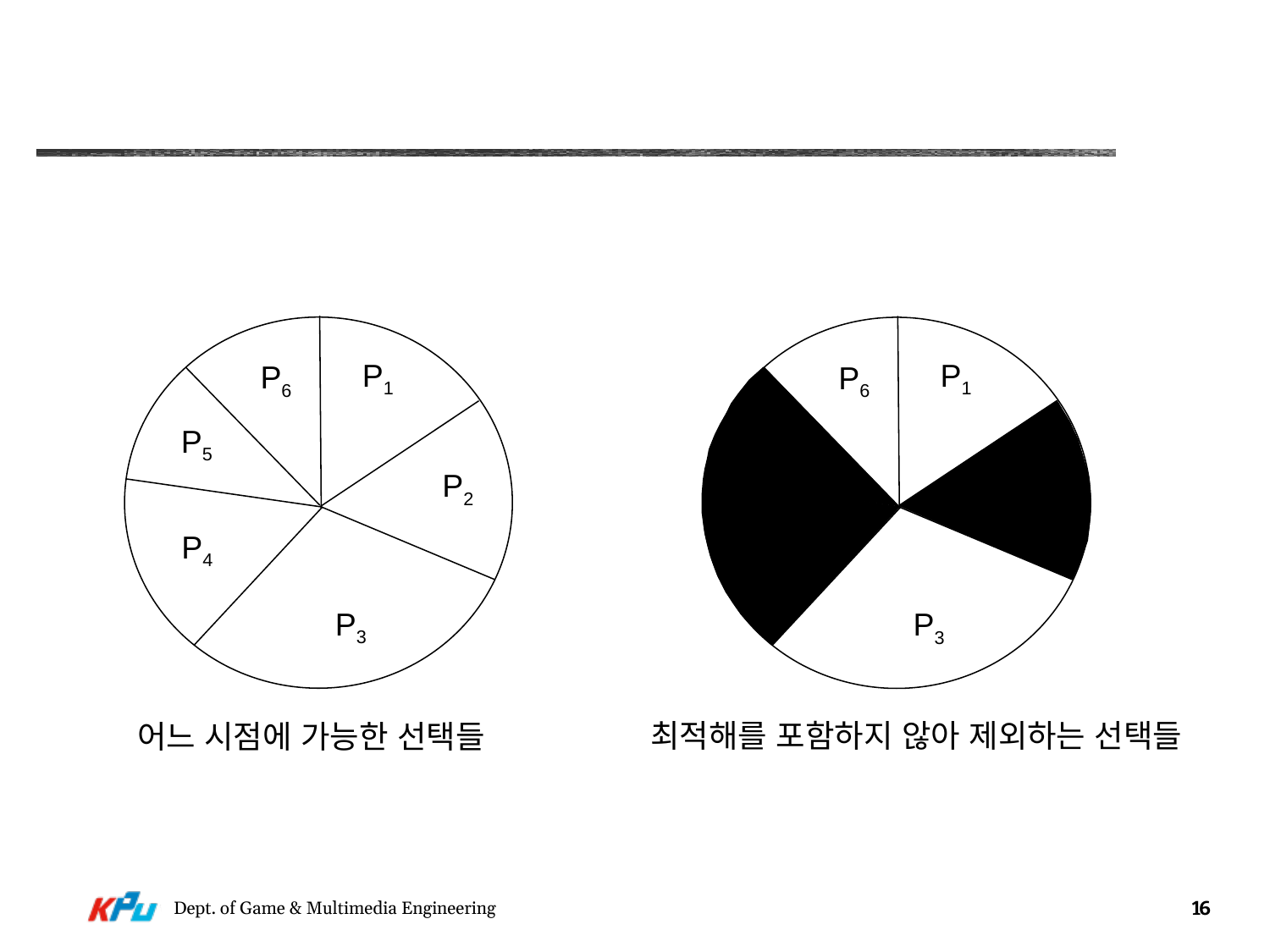

#

P1
P1
P6
P6

P5
P5
P2
P2

P4
P4
P3
P3
최적해를 포함하지 않아 제외하는 선택들
어느 시점에 가능한 선택들
Dept. of Game & Multimedia Engineering
16